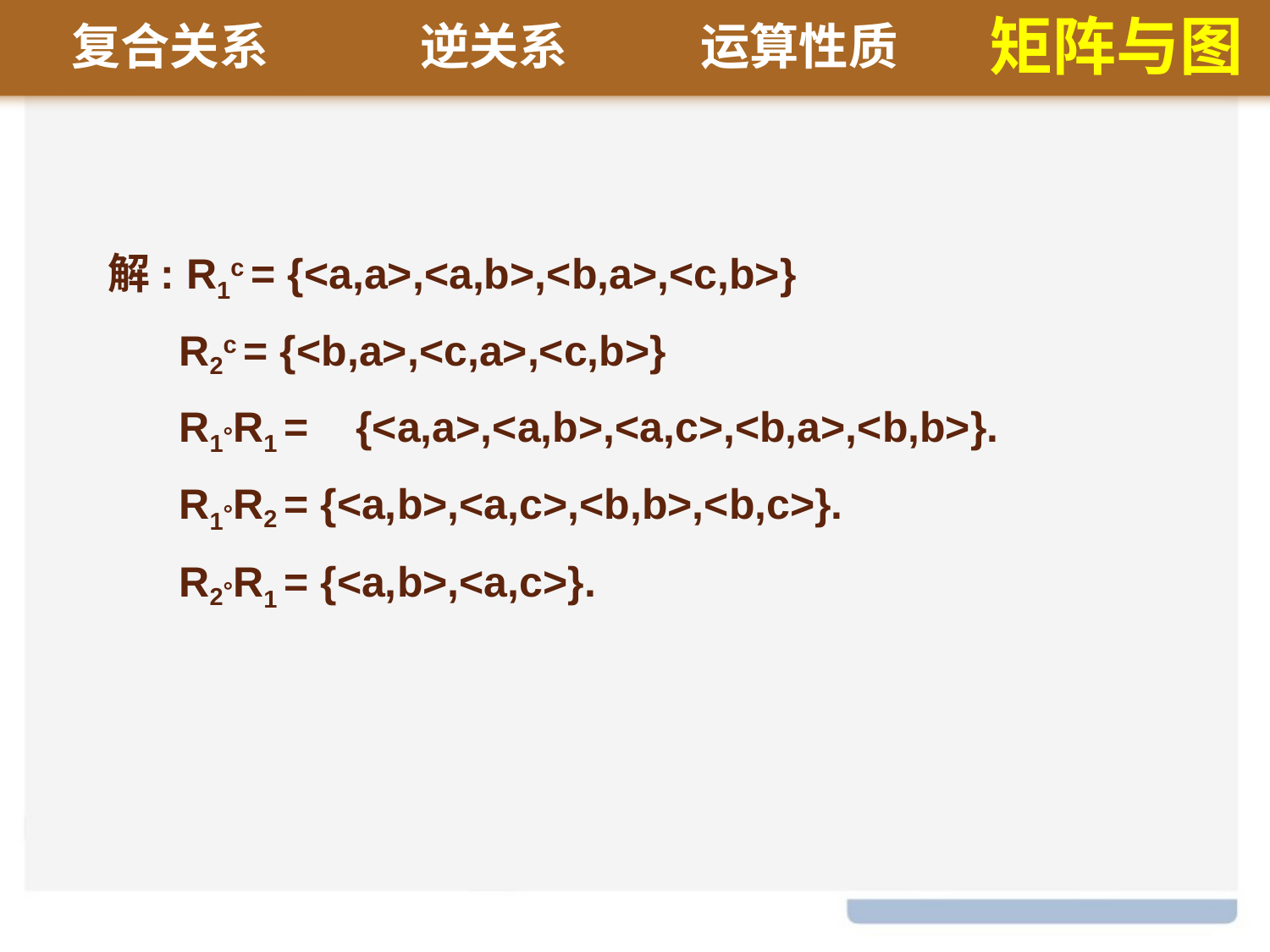

第二部分 集合论
复合关系
逆关系
运算性质
矩阵与图
解: R1c = {<a,a>,<a,b>,<b,a>,<c,b>}
      R2c = {<b,a>,<c,a>,<c,b>}
      R1°R1 =    {<a,a>,<a,b>,<a,c>,<b,a>,<b,b>}.
      R1°R2 = {<a,b>,<a,c>,<b,b>,<b,c>}.
      R2°R1 = {<a,b>,<a,c>}.